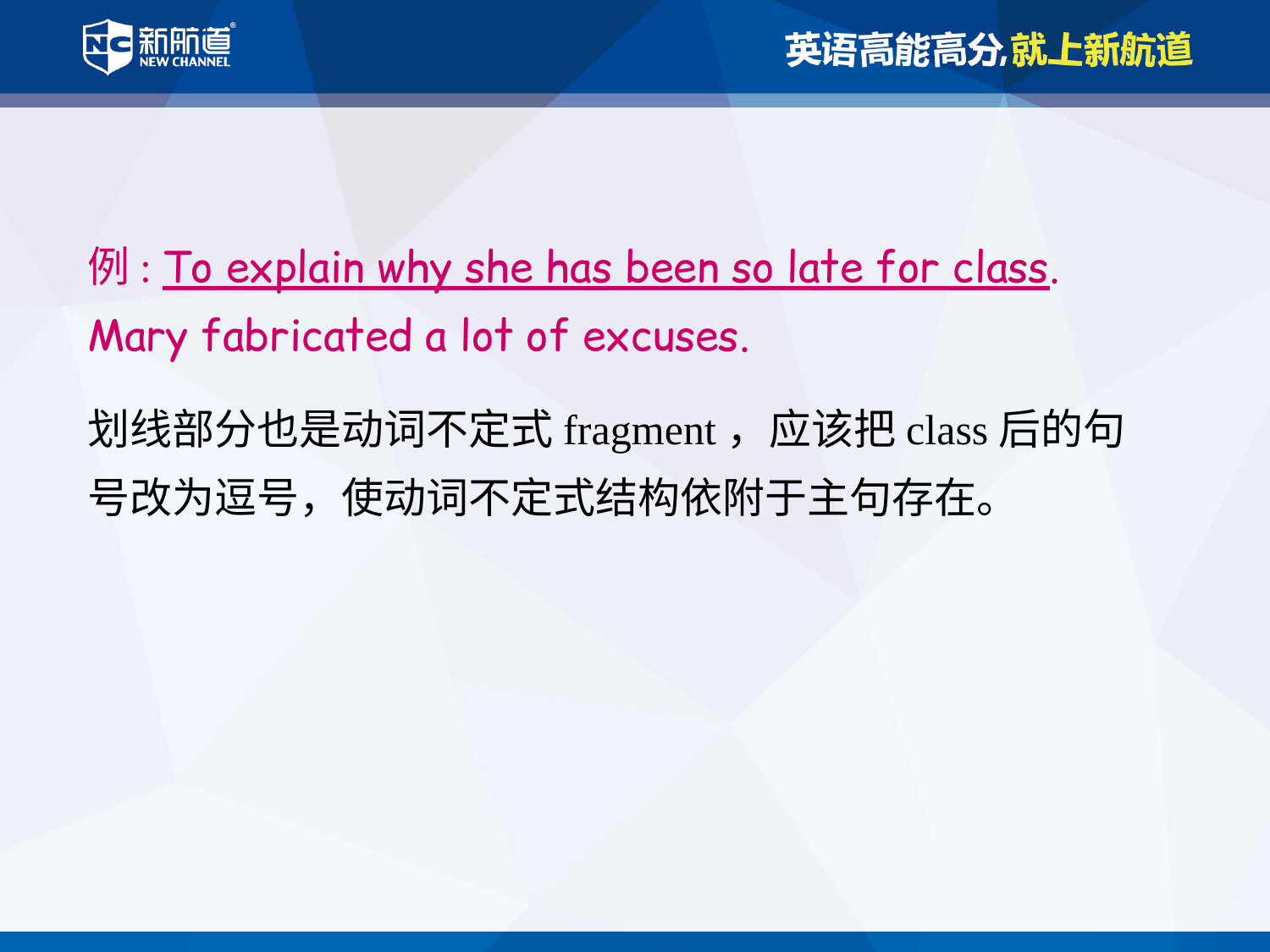

例: To explain why she has been so late for class. Mary fabricated a lot of excuses.
划线部分也是动词不定式fragment，应该把class后的句号改为逗号，使动词不定式结构依附于主句存在。